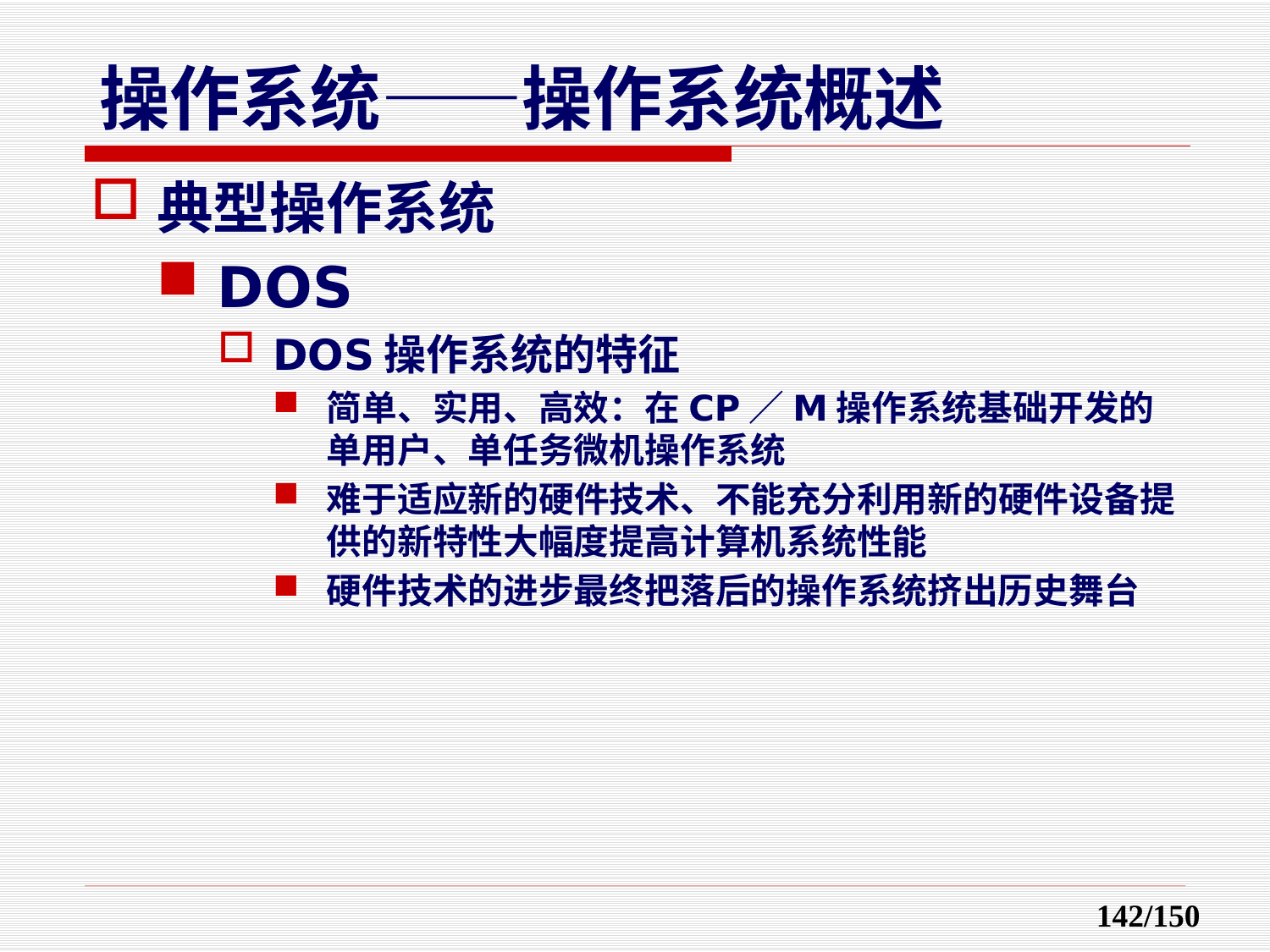

典型操作系统
DOS
DOS操作系统的特征
简单、实用、高效：在CP／M操作系统基础开发的单用户、单任务微机操作系统
难于适应新的硬件技术、不能充分利用新的硬件设备提供的新特性大幅度提高计算机系统性能
硬件技术的进步最终把落后的操作系统挤出历史舞台